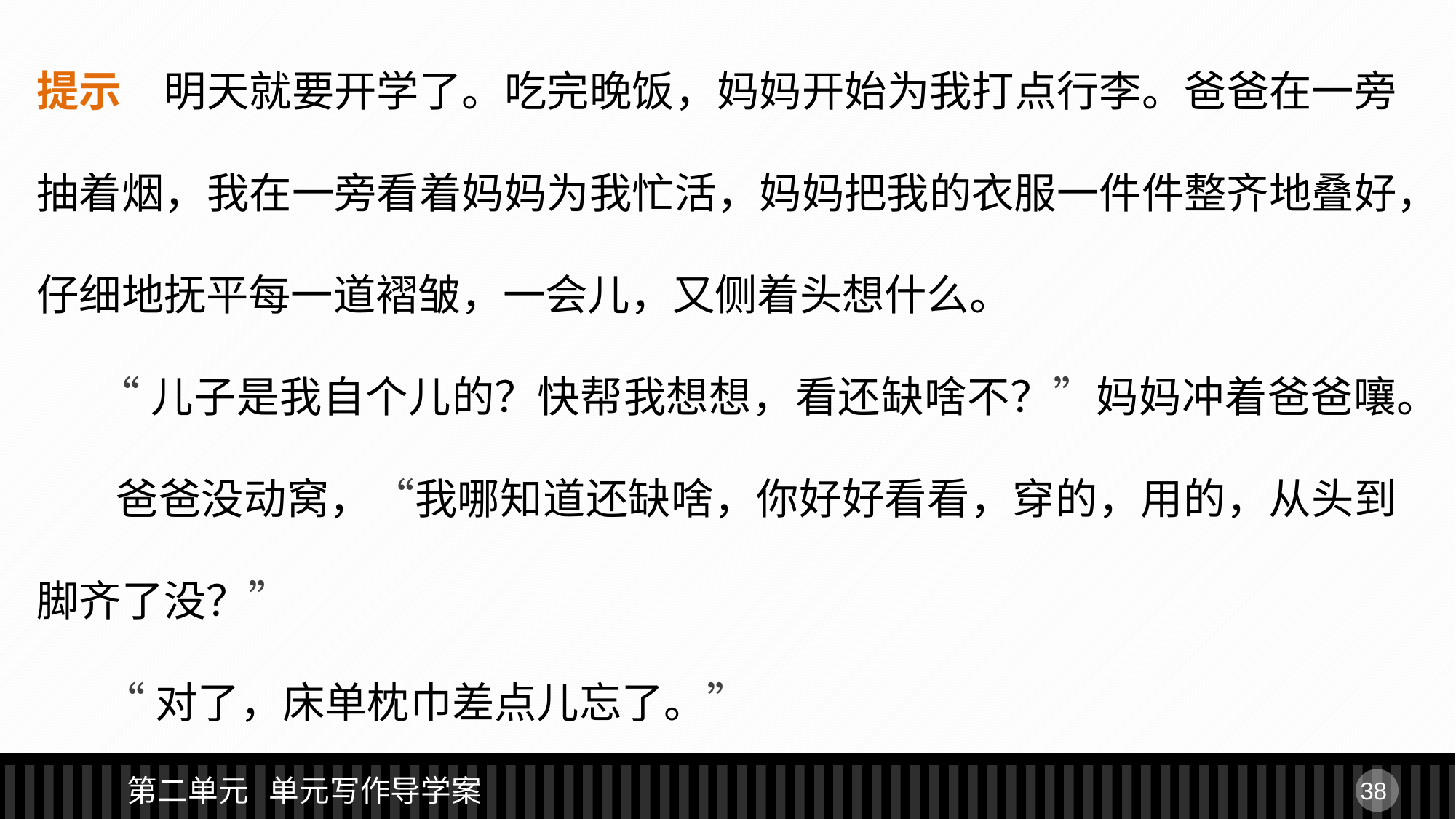

提示　明天就要开学了。吃完晚饭，妈妈开始为我打点行李。爸爸在一旁抽着烟，我在一旁看着妈妈为我忙活，妈妈把我的衣服一件件整齐地叠好，仔细地抚平每一道褶皱，一会儿，又侧着头想什么。
      “儿子是我自个儿的？快帮我想想，看还缺啥不？”妈妈冲着爸爸嚷。
       爸爸没动窝，“我哪知道还缺啥，你好好看看，穿的，用的，从头到脚齐了没？”
       “对了，床单枕巾差点儿忘了。”